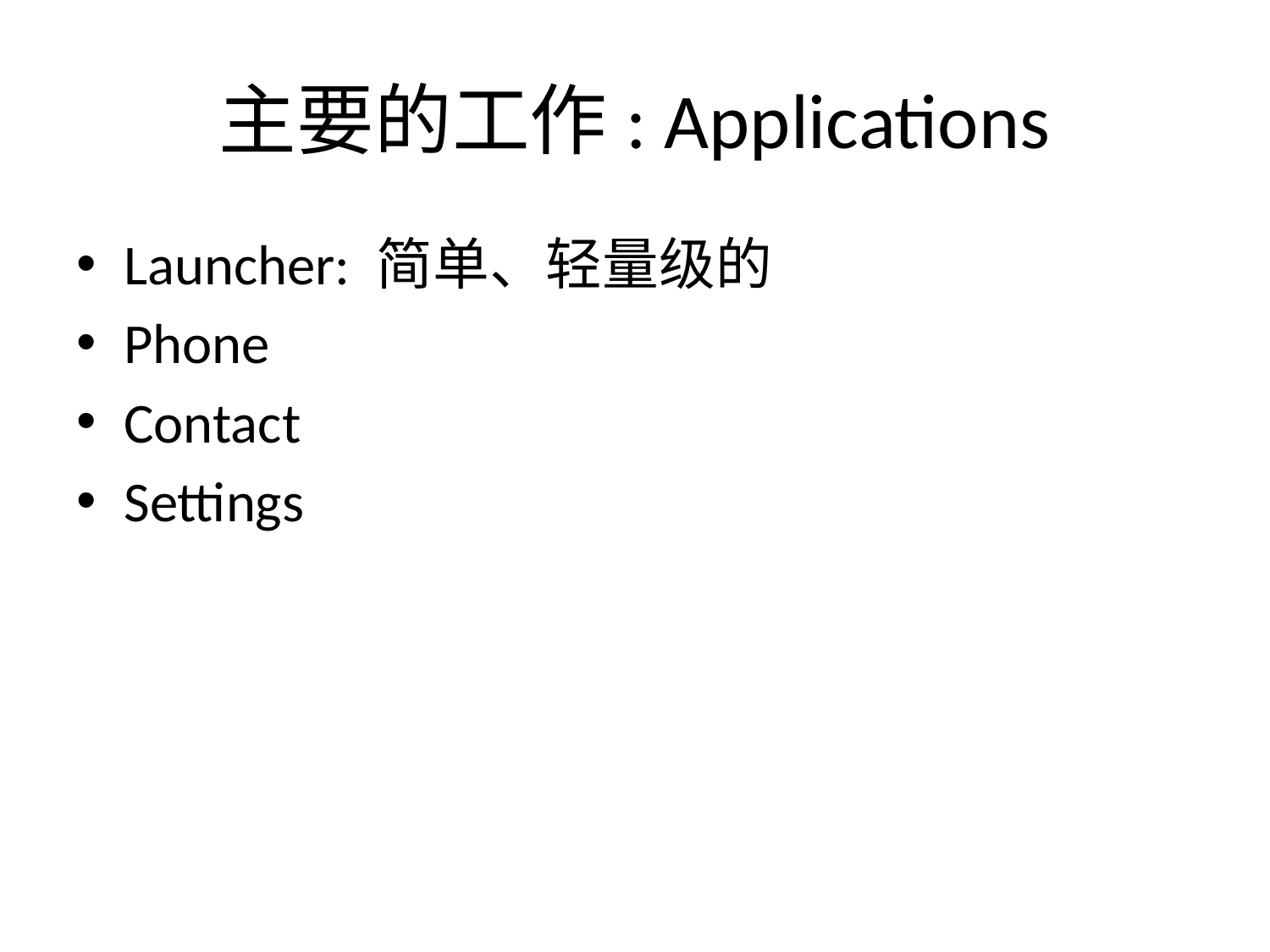

# 主要的工作: Applications
Launcher: 简单、轻量级的
Phone
Contact
Settings